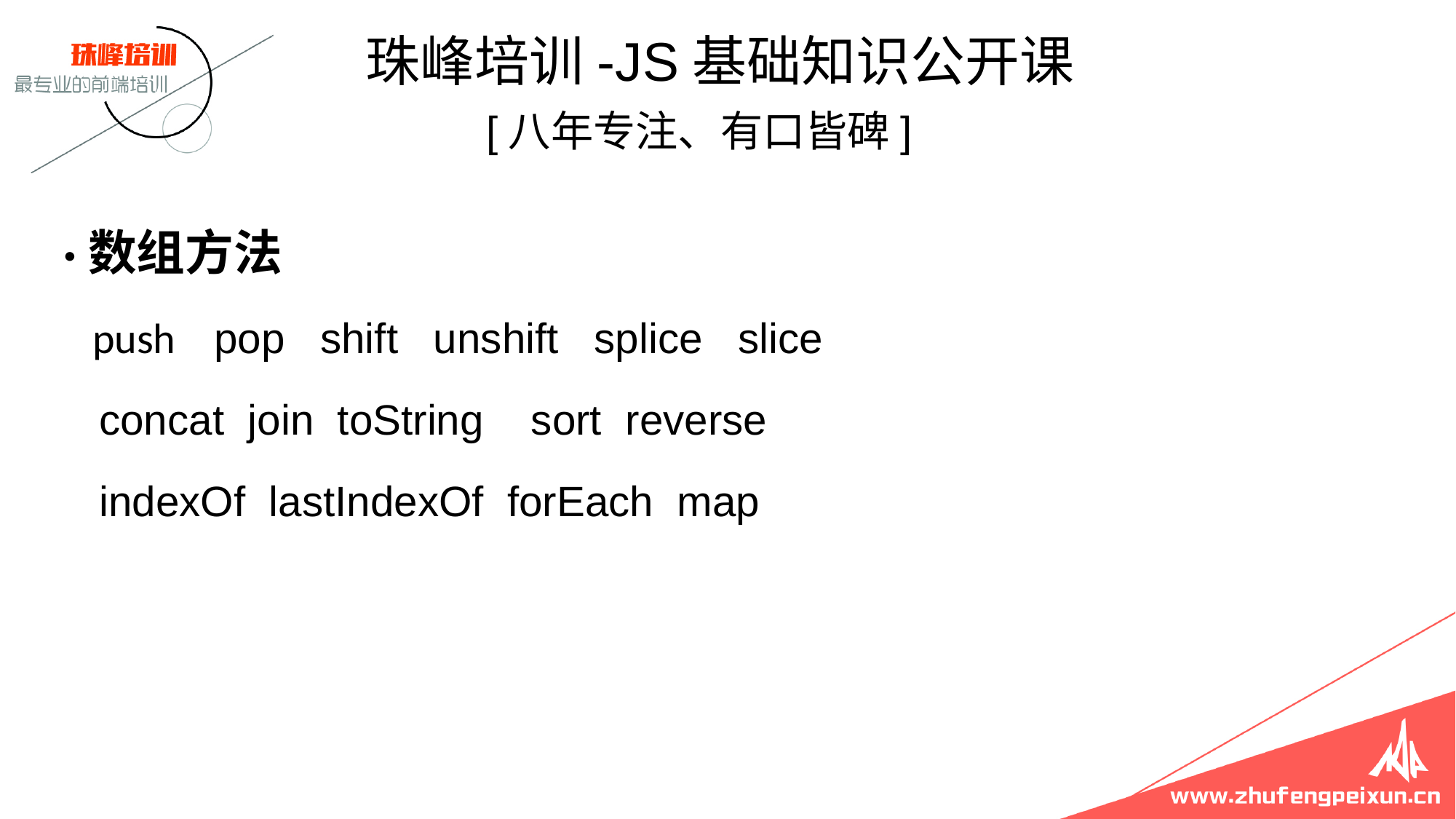

珠峰培训-JS基础知识公开课
        [八年专注、有口皆碑]
·数组方法
   push    pop   shift   unshift   splice   slice
   concat  join  toString    sort  reverse
   indexOf  lastIndexOf  forEach  map